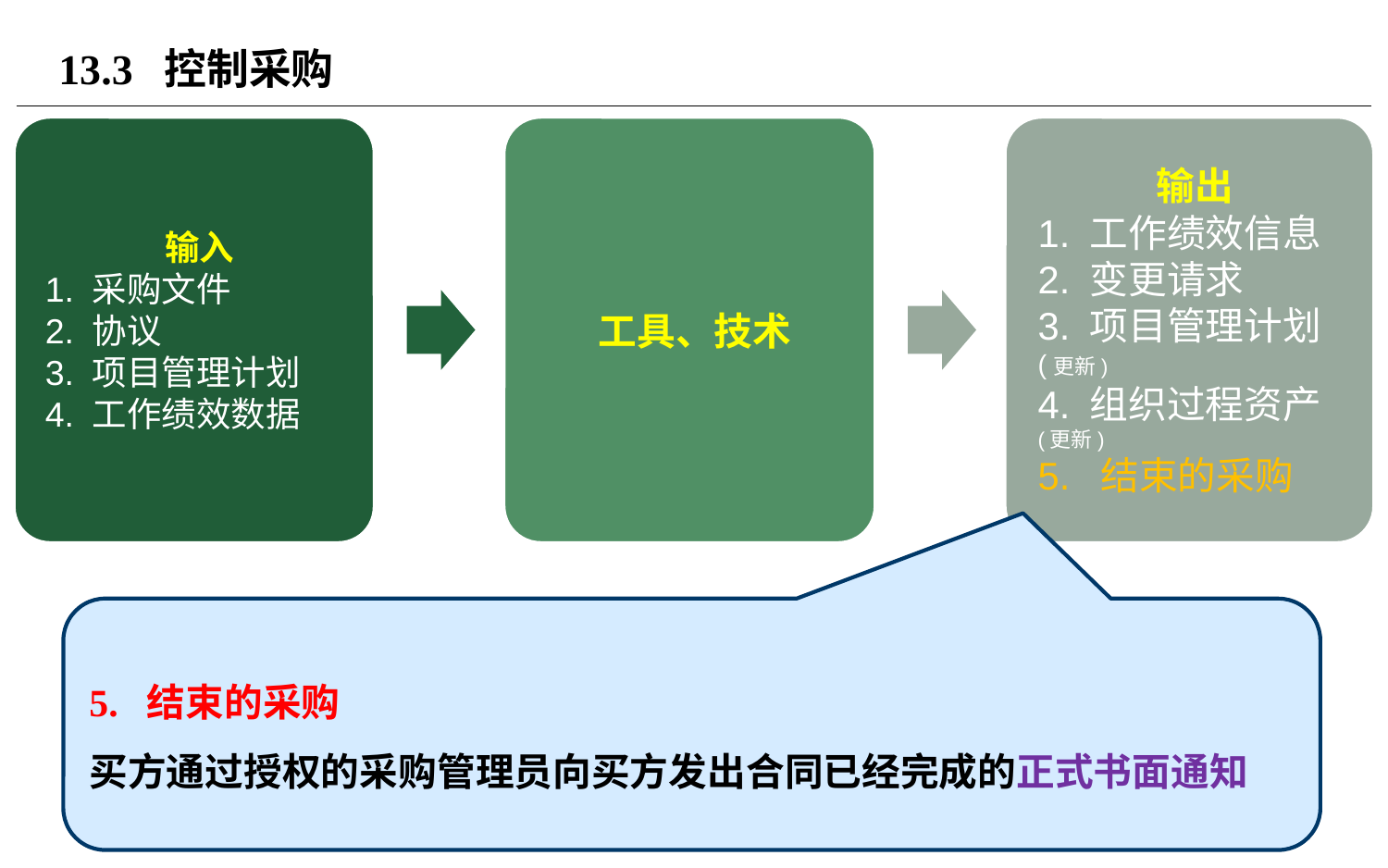

# 13.3  控制采购
输入
1. 采购文件
2. 协议
3. 项目管理计划
4. 工作绩效数据

工具、技术

输出
1. 工作绩效信息
2. 变更请求
3. 项目管理计划(更新)
4. 组织过程资产(更新)
5.  结束的采购

5.  结束的采购
买方通过授权的采购管理员向买方发出合同已经完成的正式书面通知